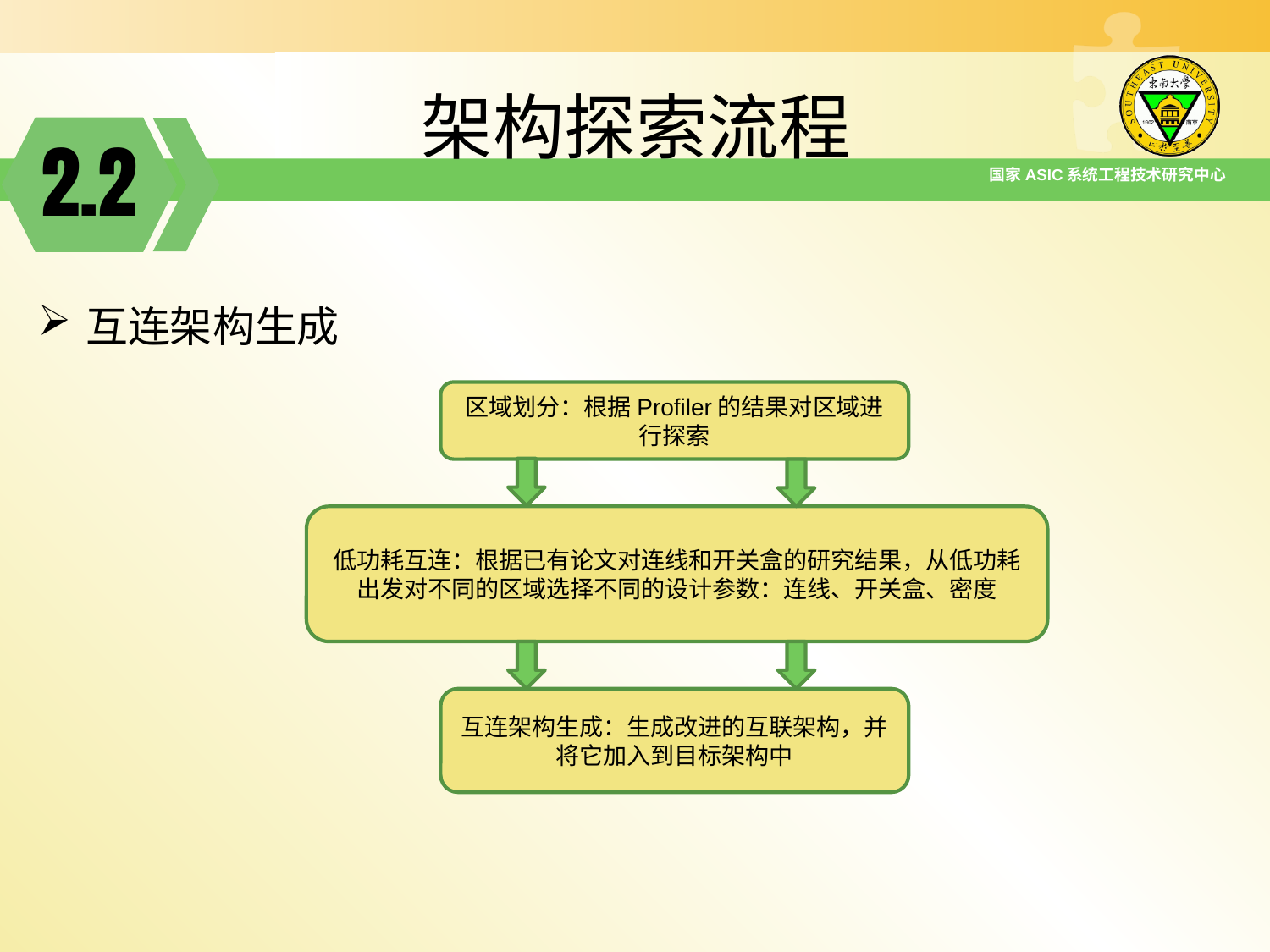

架构探索流程
2.2

国家ASIC系统工程技术研究中心
互连架构生成
区域划分：根据Profiler的结果对区域进行探索

低功耗互连：根据已有论文对连线和开关盒的研究结果，从低功耗出发对不同的区域选择不同的设计参数：连线、开关盒、密度

互连架构生成：生成改进的互联架构，并将它加入到目标架构中